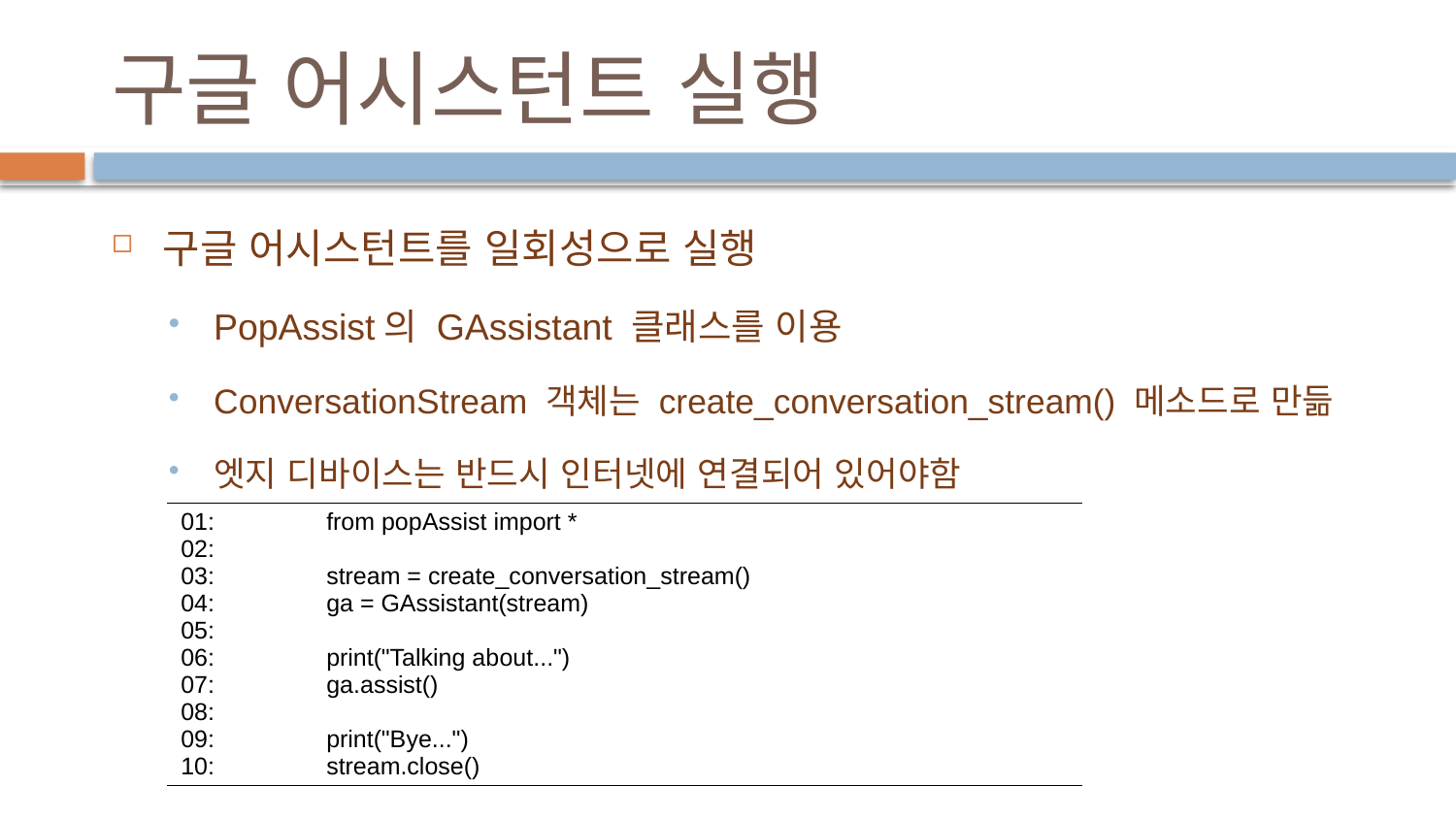

# 구글 어시스턴트 실행
구글 어시스턴트를 일회성으로 실행
PopAssist의 GAssistant 클래스를 이용
ConversationStream 객체는 create_conversation_stream() 메소드로 만듦
엣지 디바이스는 반드시 인터넷에 연결되어 있어야함
| 01: from popAssist import \* 02: 03: stream = create\_conversation\_stream() 04: ga = GAssistant(stream) 05: 06: print("Talking about...") 07: ga.assist() 08: 09: print("Bye...") 10: stream.close() |
| --- |